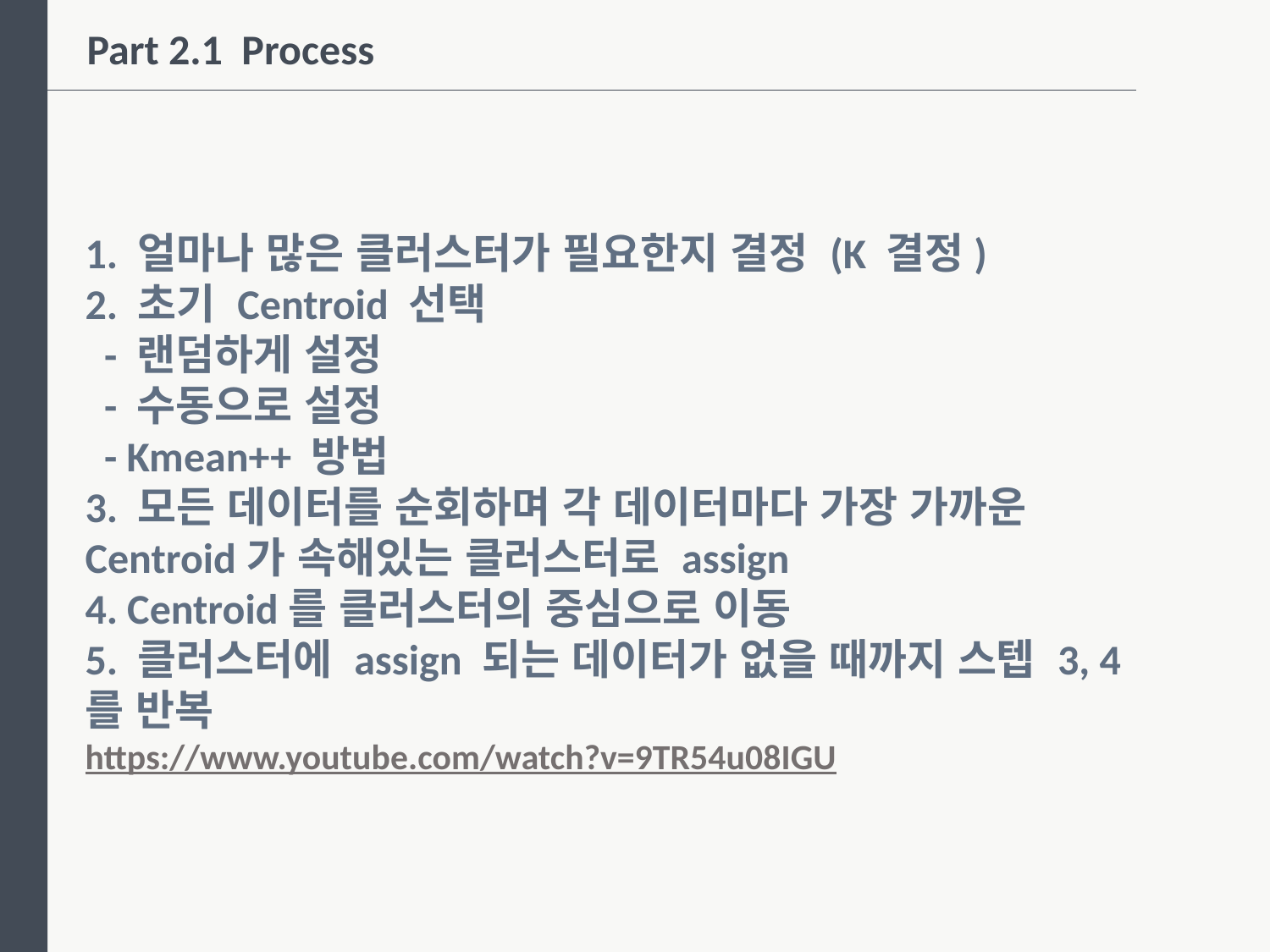

Part 2.1  Process
1. 얼마나 많은 클러스터가 필요한지 결정 (K 결정)
2. 초기 Centroid 선택
  - 랜덤하게 설정
  - 수동으로 설정
  - Kmean++ 방법
3. 모든 데이터를 순회하며 각 데이터마다 가장 가까운 Centroid가 속해있는 클러스터로 assign
4. Centroid를 클러스터의 중심으로 이동
5. 클러스터에 assign 되는 데이터가 없을 때까지 스텝 3, 4를 반복
https://www.youtube.com/watch?v=9TR54u08IGU